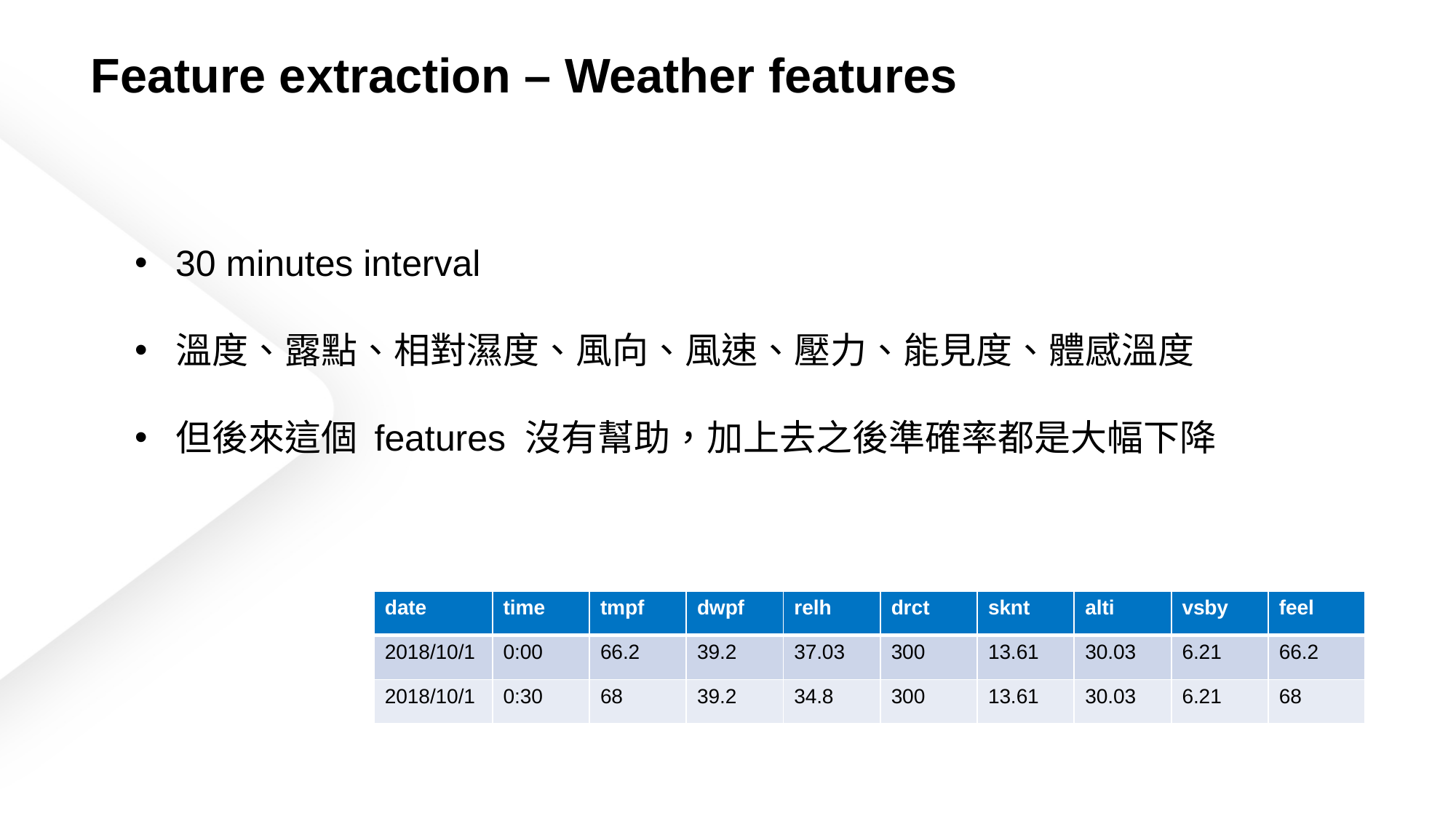

Feature extraction – Weather features
30 minutes interval
溫度、露點、相對濕度、風向、風速、壓力、能見度、體感溫度
但後來這個 features 沒有幫助，加上去之後準確率都是大幅下降

| date | time | tmpf | dwpf | relh | drct | sknt | alti | vsby | feel |
| --- | --- | --- | --- | --- | --- | --- | --- | --- | --- |
| 2018/10/1 | 0:00 | 66.2 | 39.2 | 37.03 | 300 | 13.61 | 30.03 | 6.21 | 66.2 |
| 2018/10/1 | 0:30 | 68 | 39.2 | 34.8 | 300 | 13.61 | 30.03 | 6.21 | 68 |